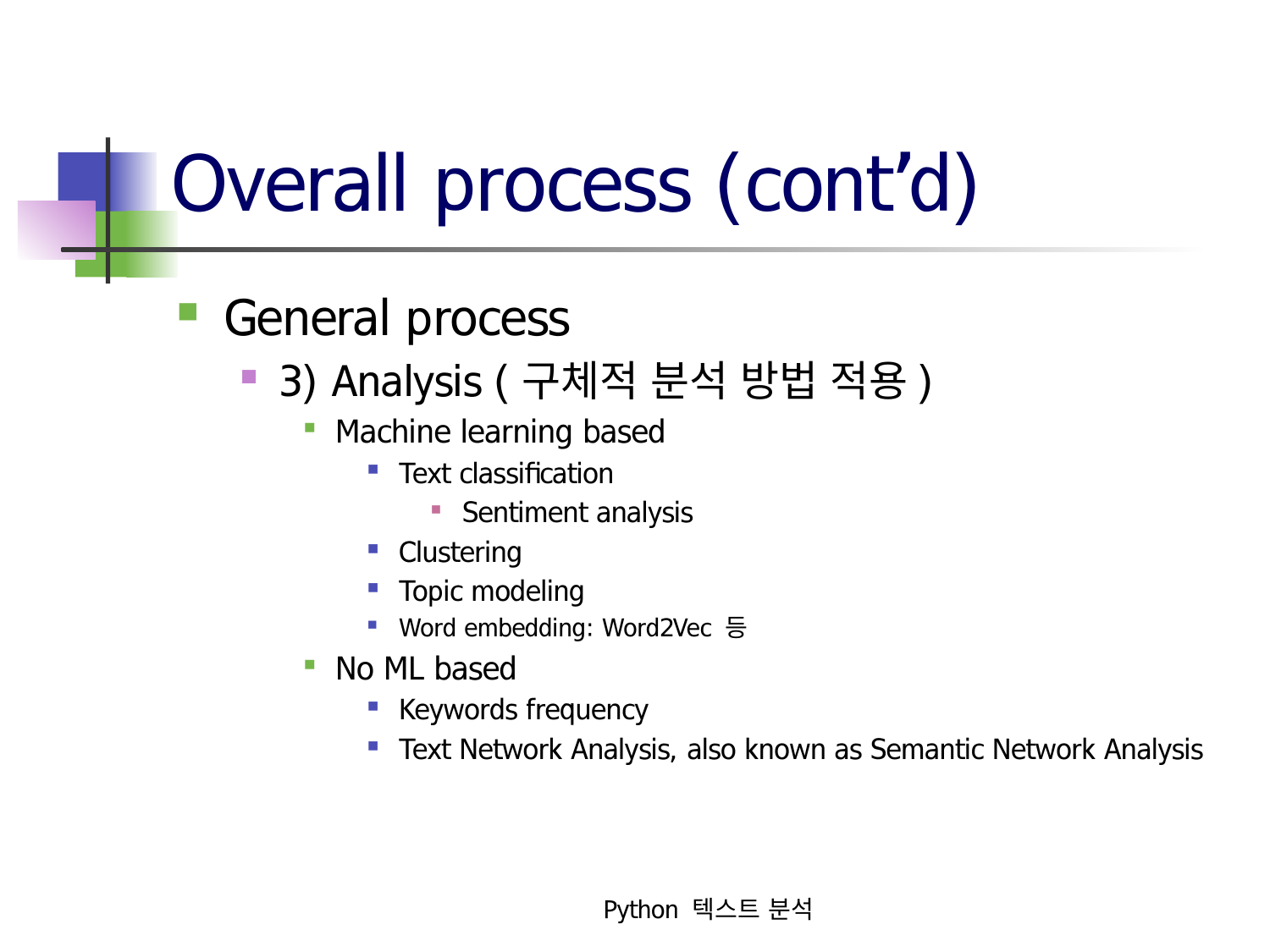

# Overall process (cont’d)
General process
3) Analysis (구체적 분석 방법 적용)
Machine learning based
Text classification
Sentiment analysis
Clustering
Topic modeling
Word embedding: Word2Vec 등
No ML based
Keywords frequency
Text Network Analysis, also known as Semantic Network Analysis

Python 텍스트 분석